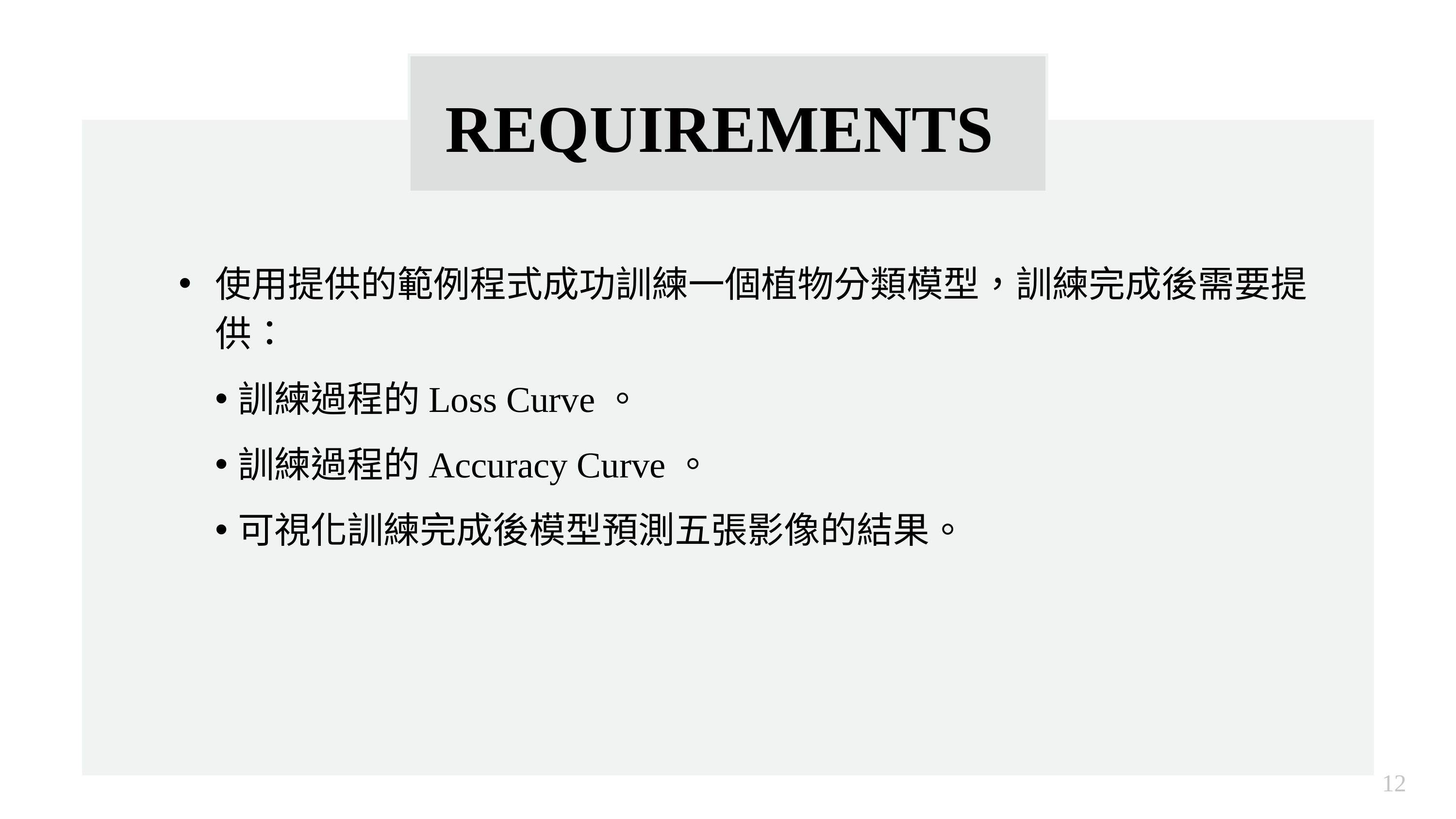

REQUIREMENTS

使用提供的範例程式成功訓練一個植物分類模型，訓練完成後需要提供：
訓練過程的Loss Curve。
訓練過程的Accuracy Curve。
可視化訓練完成後模型預測五張影像的結果。

12